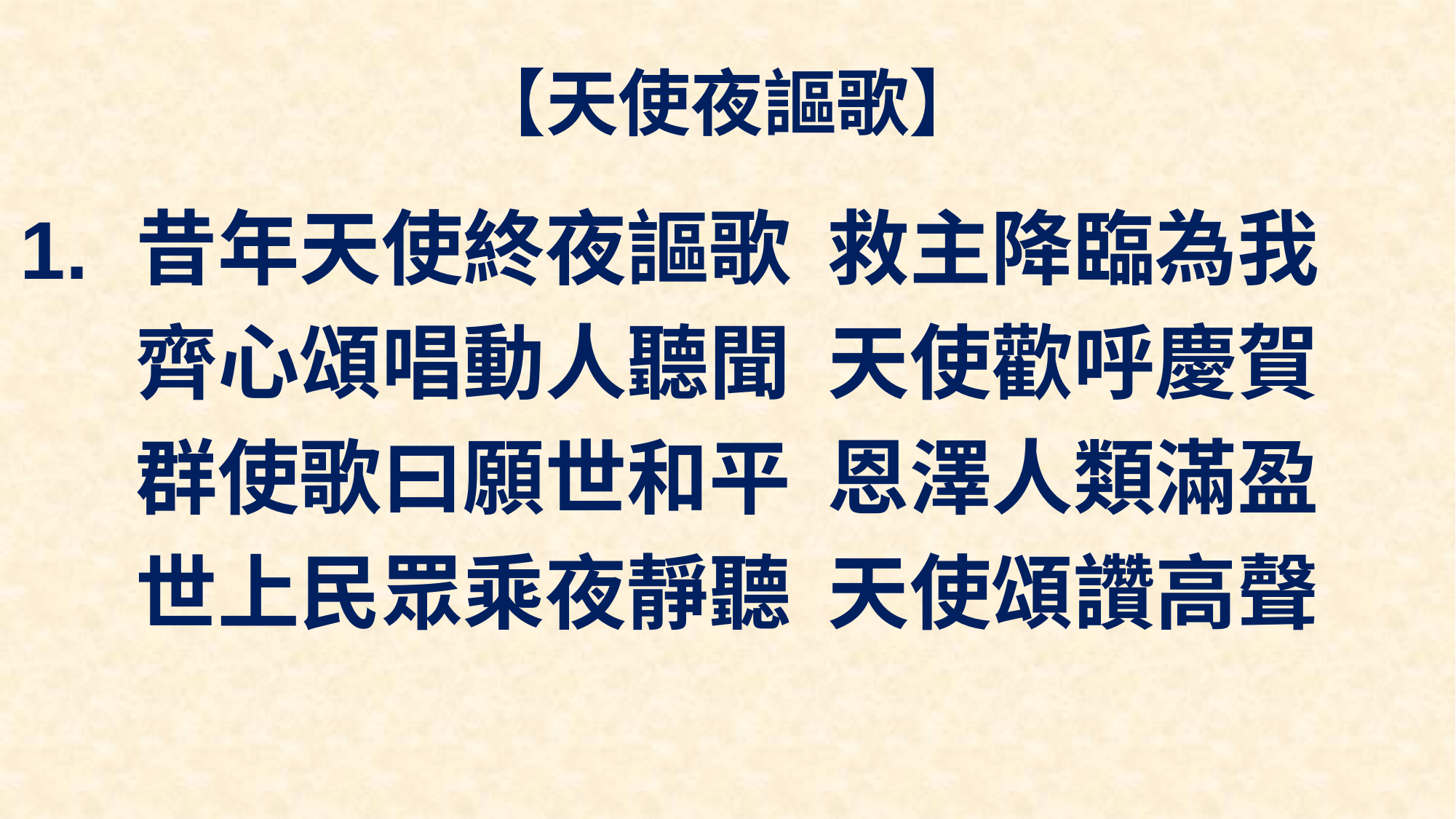

# 【天使夜謳歌】
昔年天使終夜謳歌  救主降臨為我
齊心頌唱動人聽聞  天使歡呼慶賀
群使歌曰願世和平  恩澤人類滿盈
世上民眾乘夜靜聽  天使頌讚高聲
1.